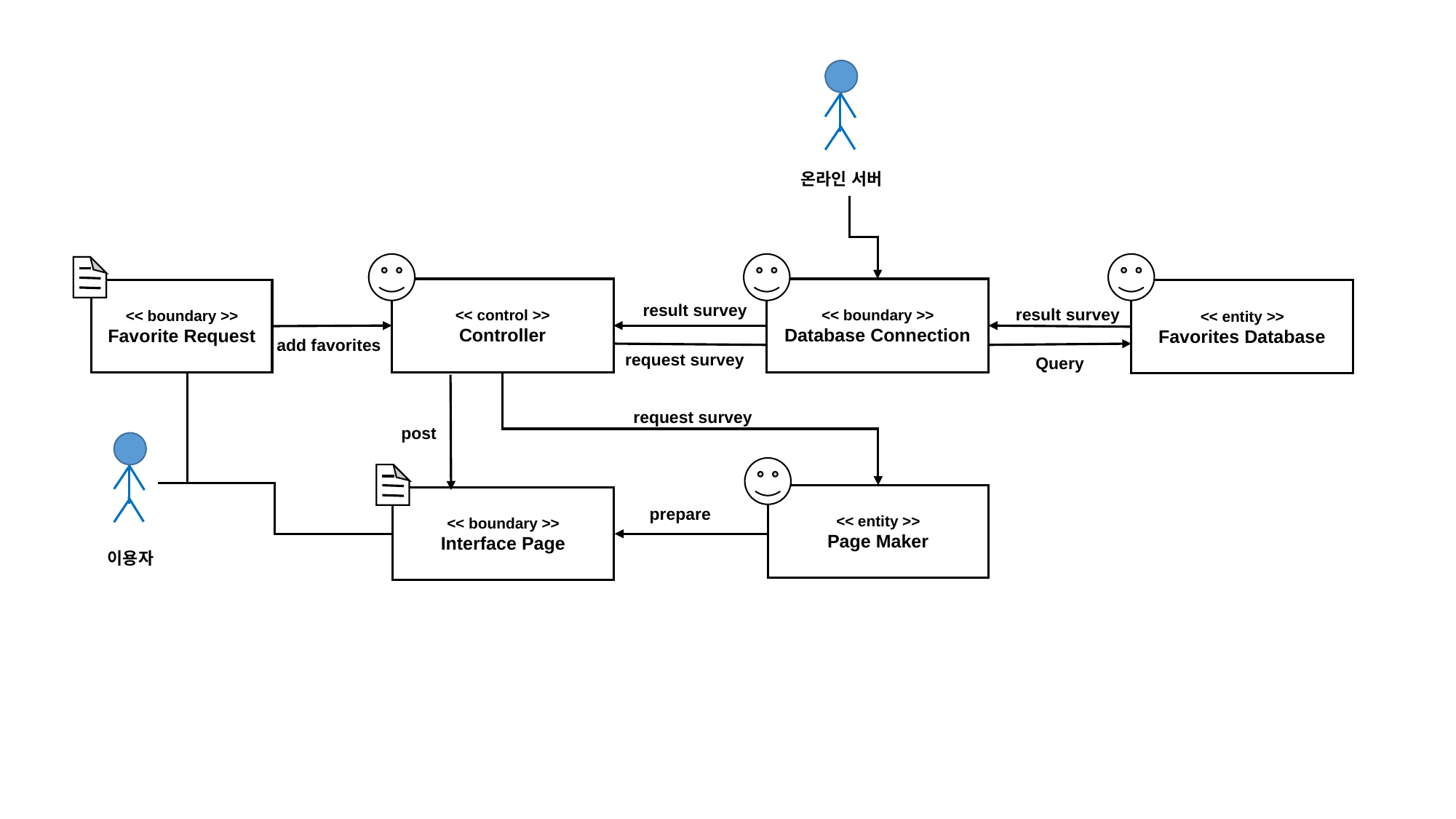

온라인 서버

<< control >>
Controller
<< boundary >>
Database Connection
<< boundary >>
Favorite Request
<< entity >>
Favorites Database
result survey
result survey
add favorites
request survey
Query
request survey
post

이용자

<< entity >>
Page Maker
<< boundary >>
Interface Page
prepare